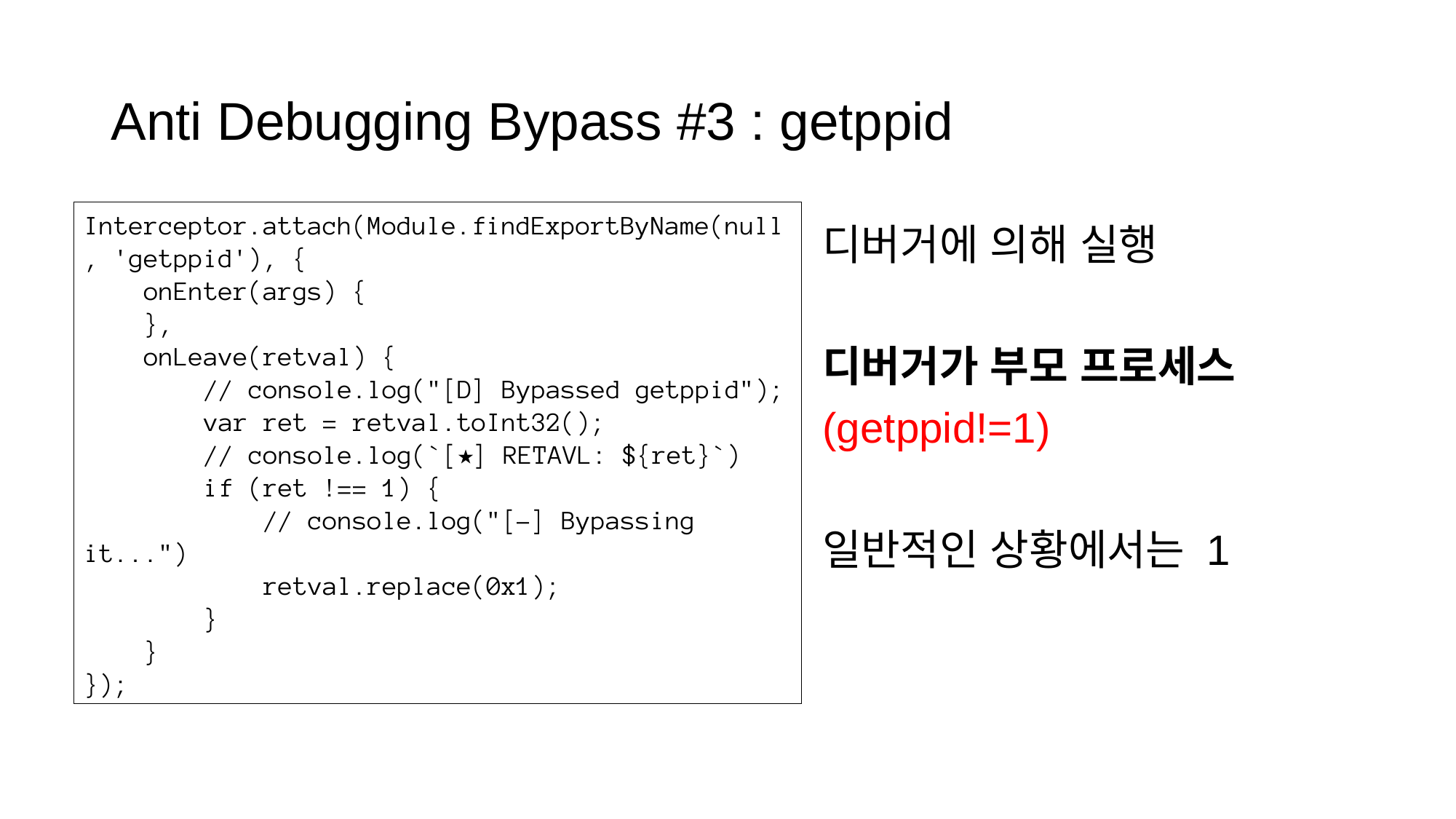

# Anti Debugging Bypass #3 : getppid
Interceptor.attach(Module.findExportByName(null, 'getppid'), {
    onEnter(args) {
    },
    onLeave(retval) {
        // console.log("[D] Bypassed getppid");
        var ret = retval.toInt32();
        // console.log(`[★] RETAVL: ${ret}`)
        if (ret !== 1) {
            // console.log("[-] Bypassing it...")
            retval.replace(0x1);
        }
    }
});
디버거에 의해 실행

디버거가 부모 프로세스
(getppid!=1)

일반적인 상황에서는 1